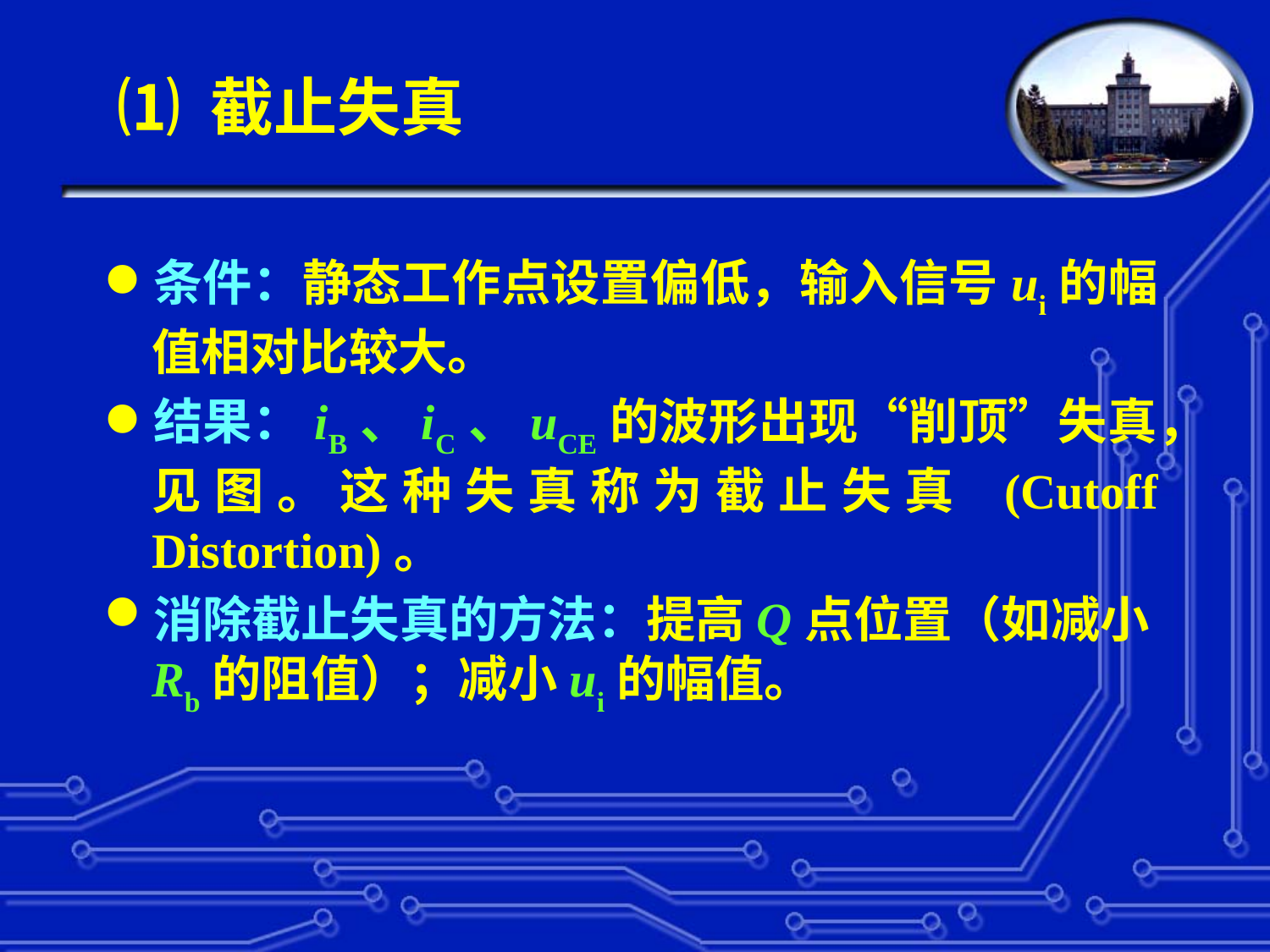

# ⑴ 截止失真
条件：静态工作点设置偏低，输入信号ui的幅值相对比较大。
结果：iB、iC、uCE的波形出现“削顶”失真，见图。这种失真称为截止失真 (Cutoff Distortion)。
消除截止失真的方法：提高Q点位置（如减小Rb的阻值）；减小ui的幅值。